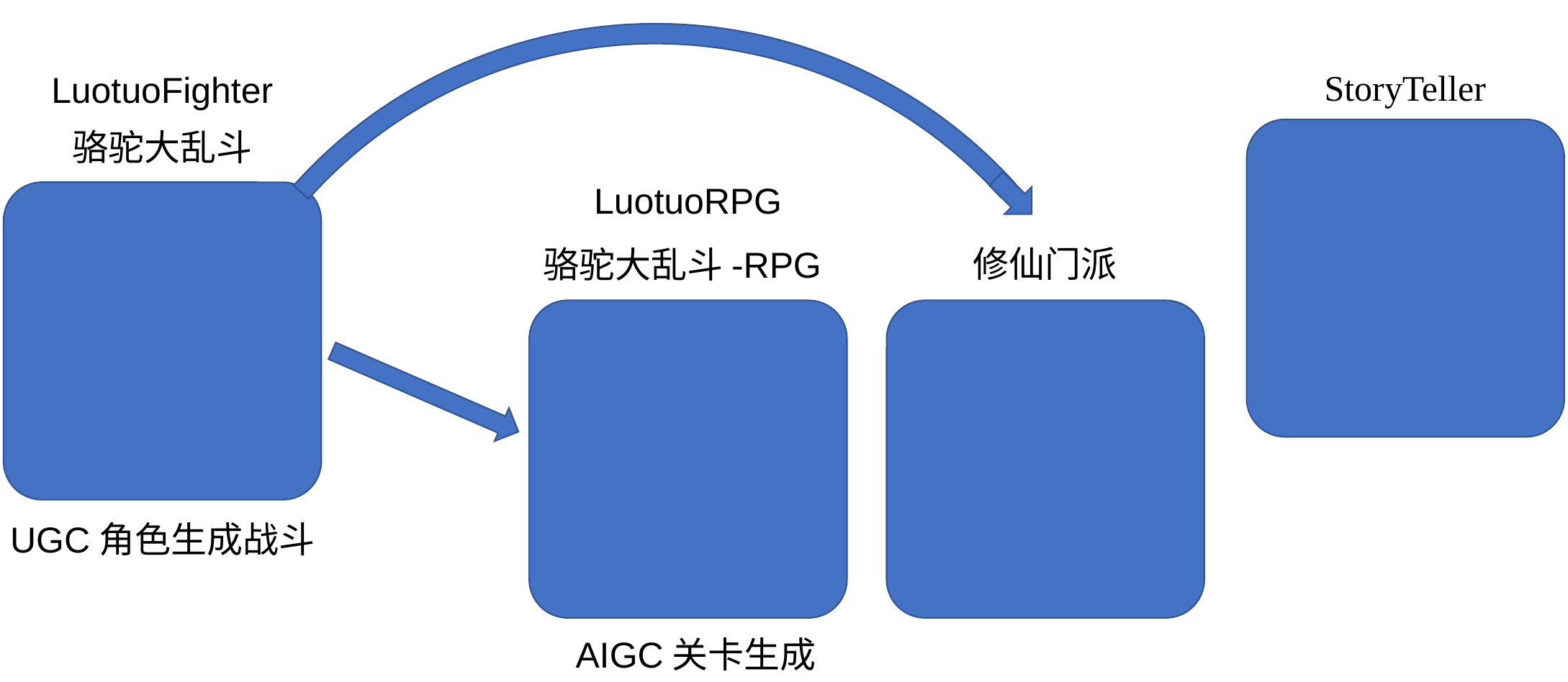

StoryTeller
LuotuoFighter
骆驼大乱斗

LuotuoRPG

修仙门派
骆驼大乱斗-RPG

UGC角色生成战斗
AIGC关卡生成